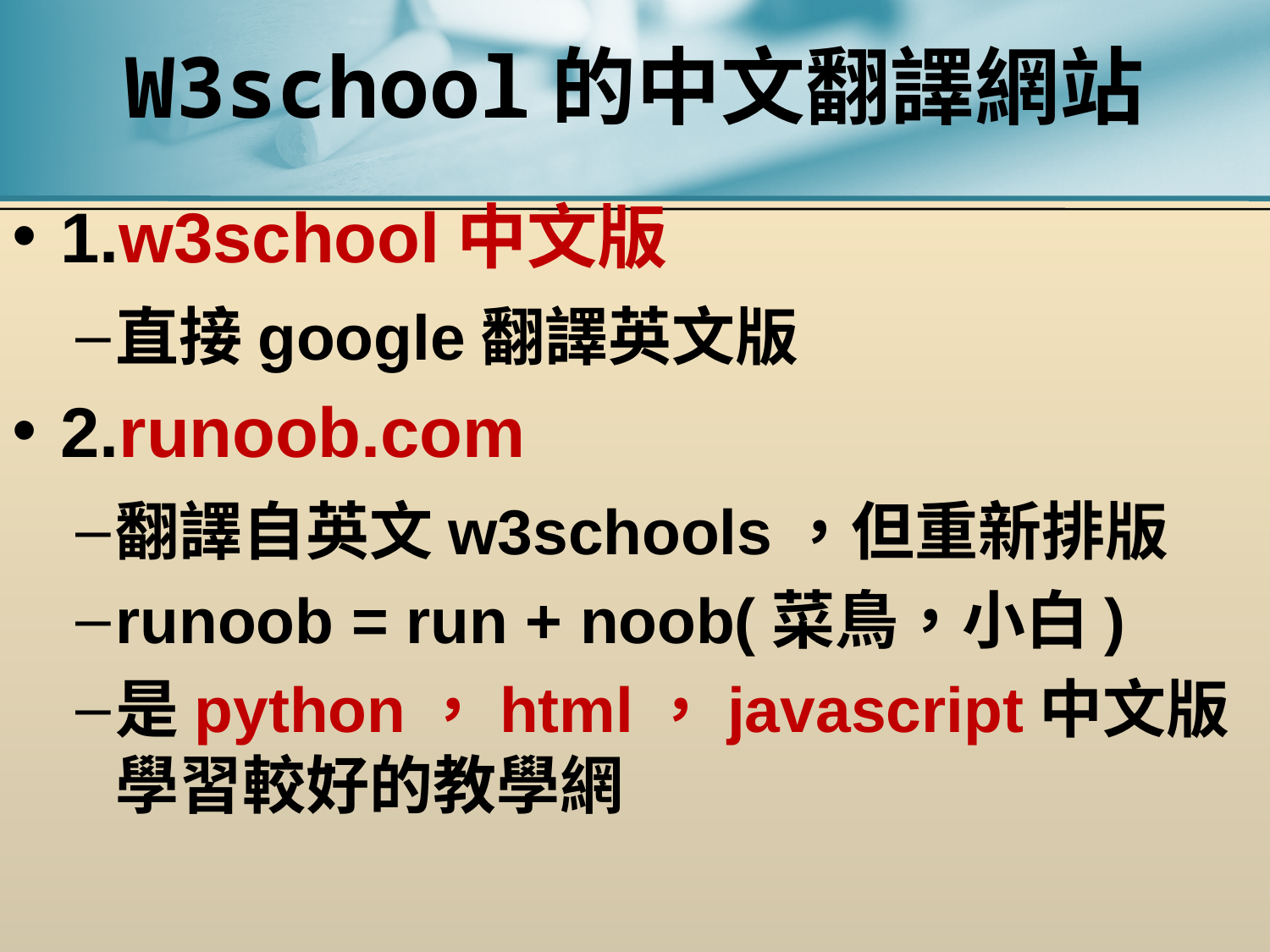

# W3school的中文翻譯網站
1.w3school中文版
直接google翻譯英文版
2.runoob.com
翻譯自英文w3schools，但重新排版
runoob = run + noob(菜鳥，小白)
是python，html，javascript中文版學習較好的教學網